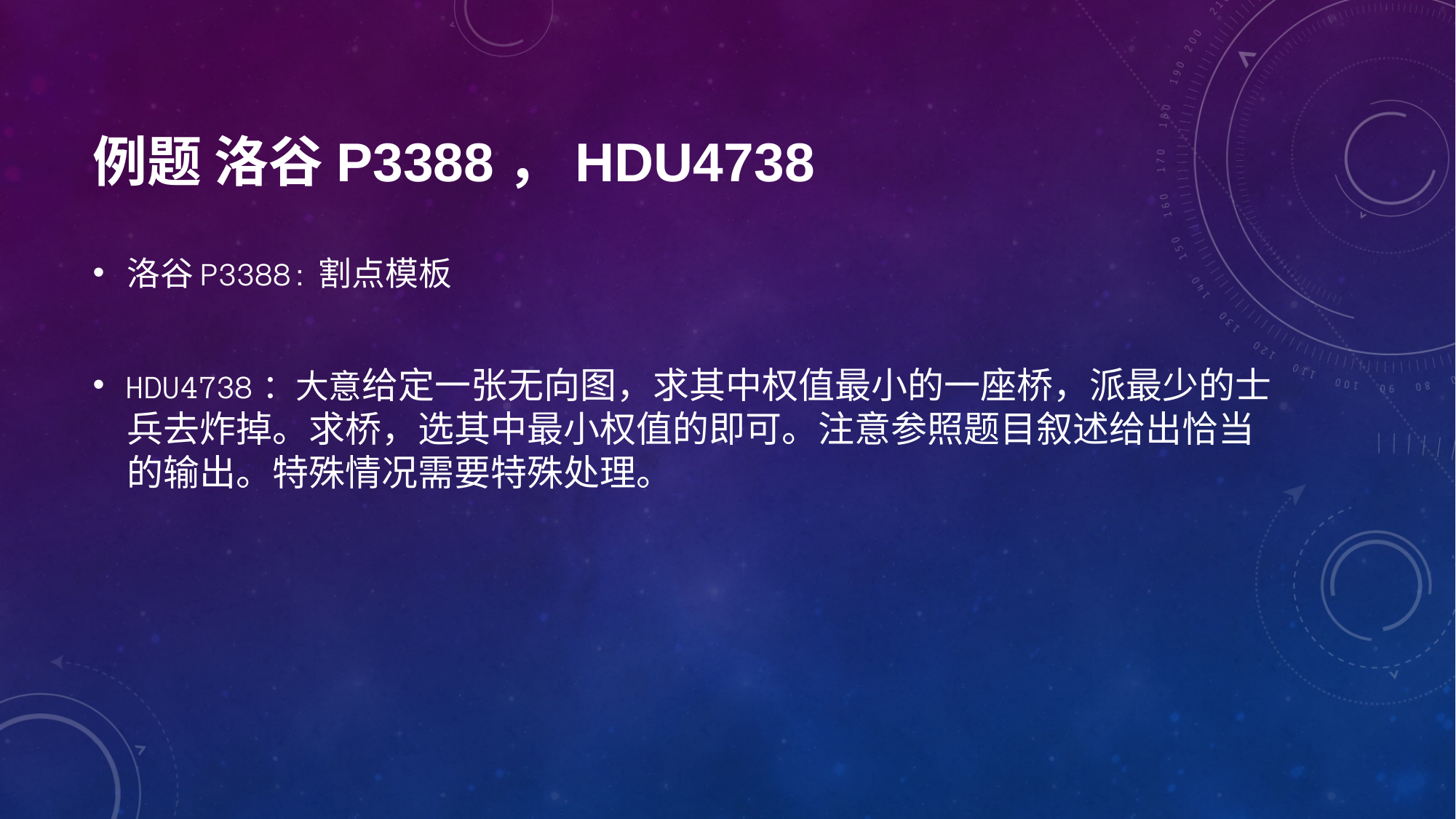

# 例题 洛谷P3388，HDU4738
洛谷P3388:割点模板

HDU4738：大意给定一张无向图，求其中权值最小的一座桥，派最少的士兵去炸掉。求桥，选其中最小权值的即可。注意参照题目叙述给出恰当的输出。特殊情况需要特殊处理。